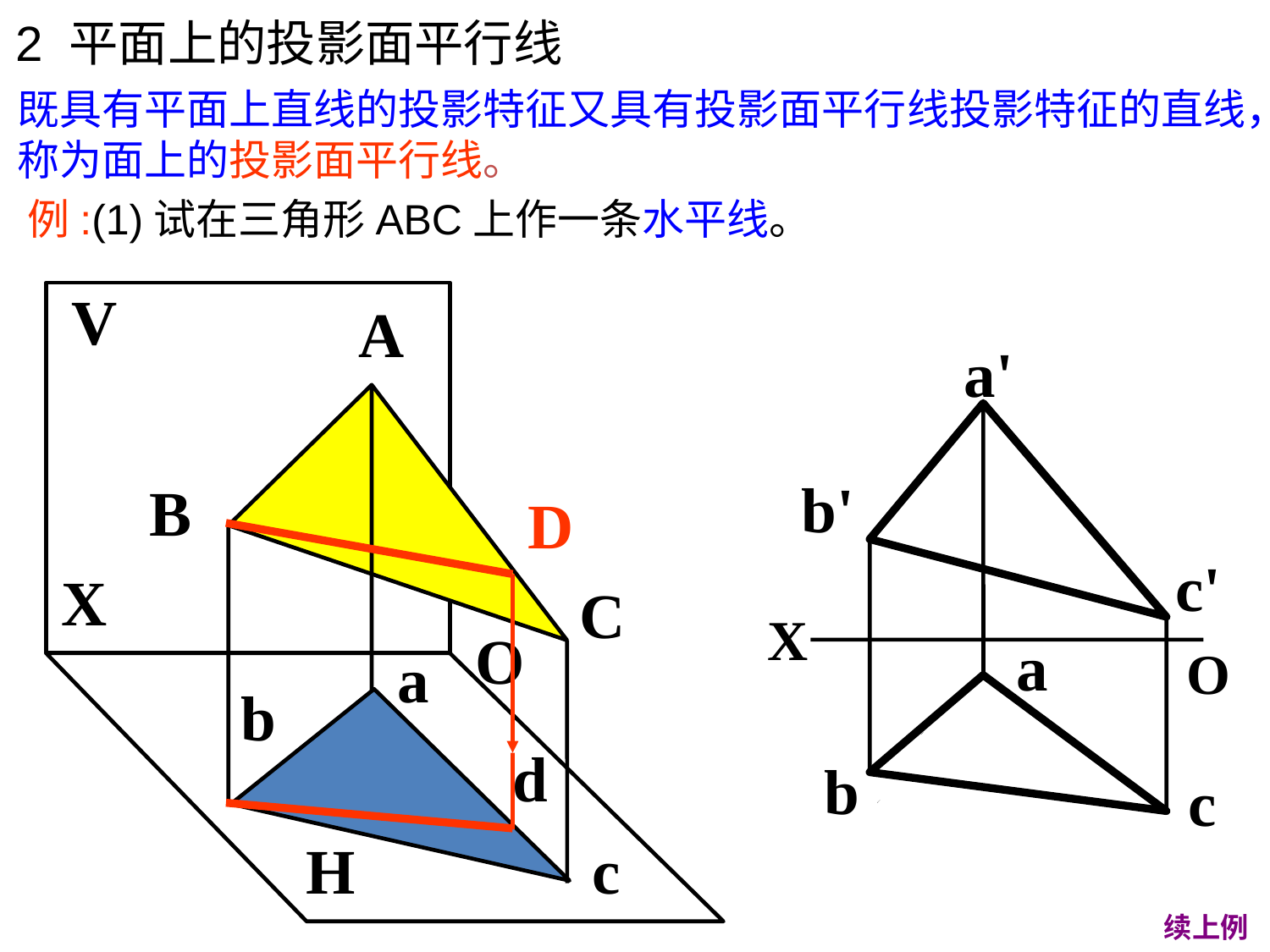

2 平面上的投影面平行线
既具有平面上直线的投影特征又具有投影面平行线投影特征的直线，称为面上的投影面平行线。
例:(1)试在三角形ABC上作一条水平线。
V

A

B

X
C
O
a

b

H
c
a'

b'

c'
X

a
O

b
c

D

d

续上例